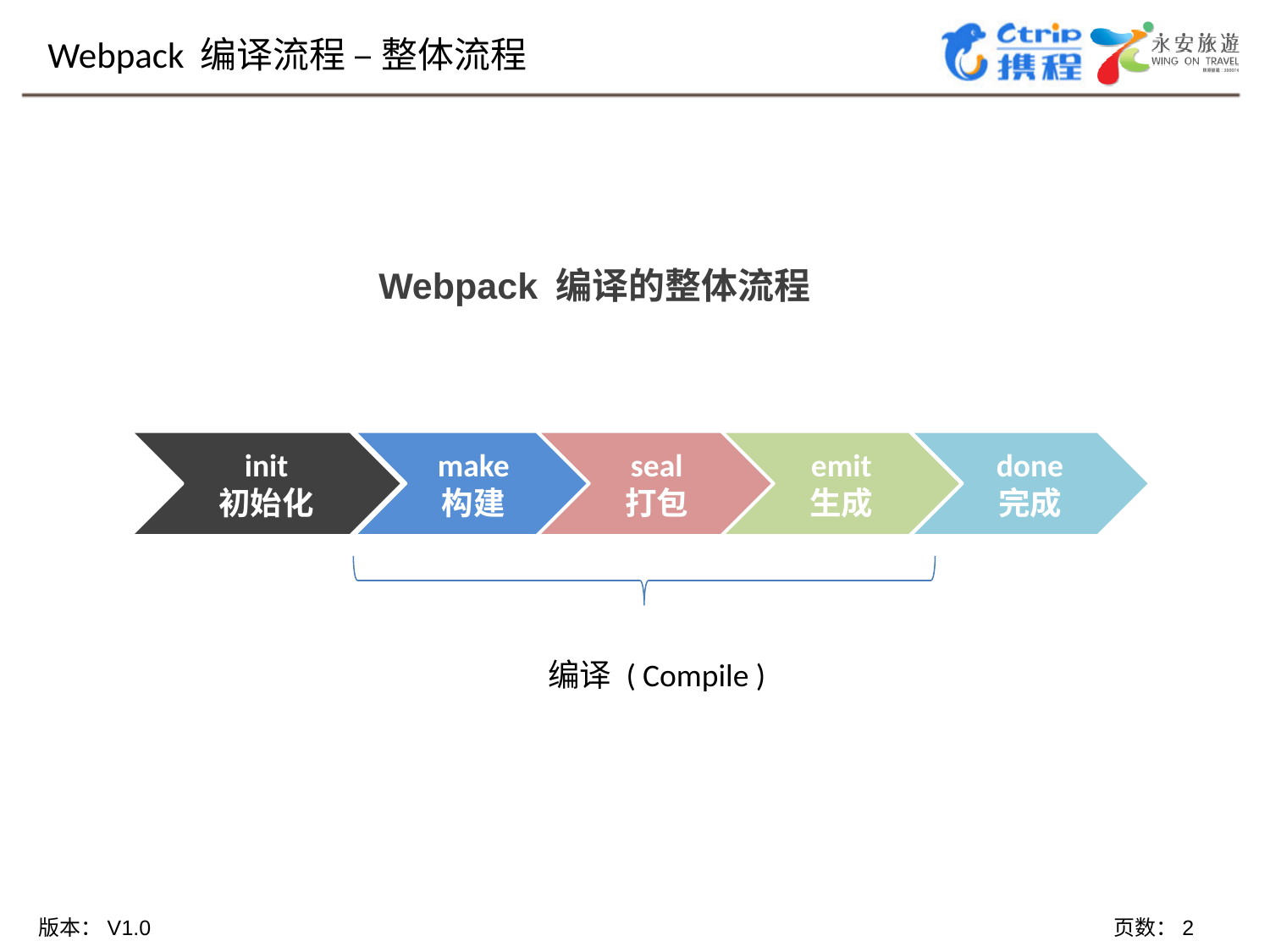

Webpack 编译流程 – 整体流程
Webpack 编译的整体流程

init
初始化
make
构建
seal
打包
emit
生成
done
完成
编译 ( Compile )